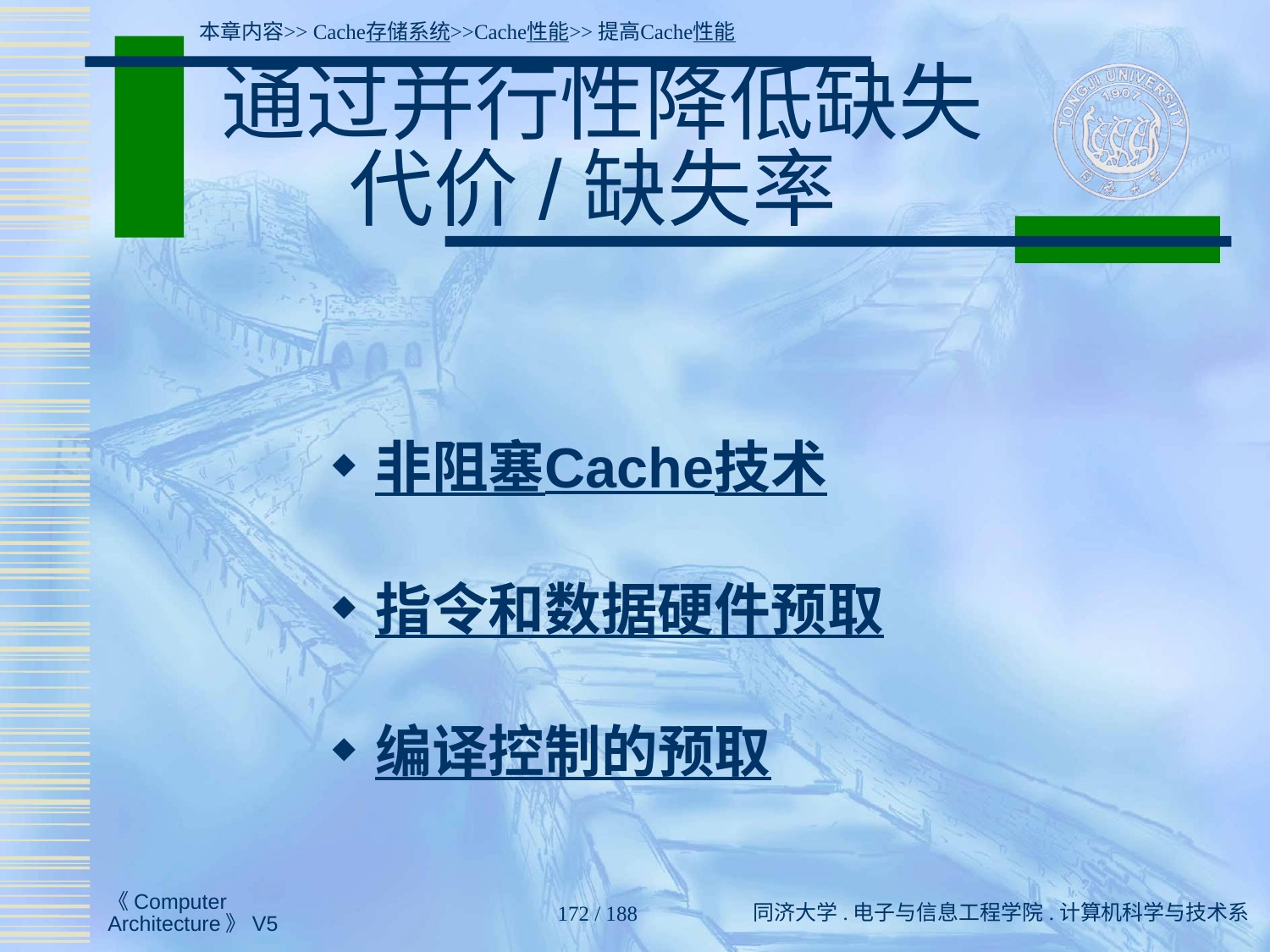

本章内容>> Cache存储系统>>Cache性能>>提高Cache性能
# 通过并行性降低缺失代价/缺失率
非阻塞Cache技术
指令和数据硬件预取
编译控制的预取